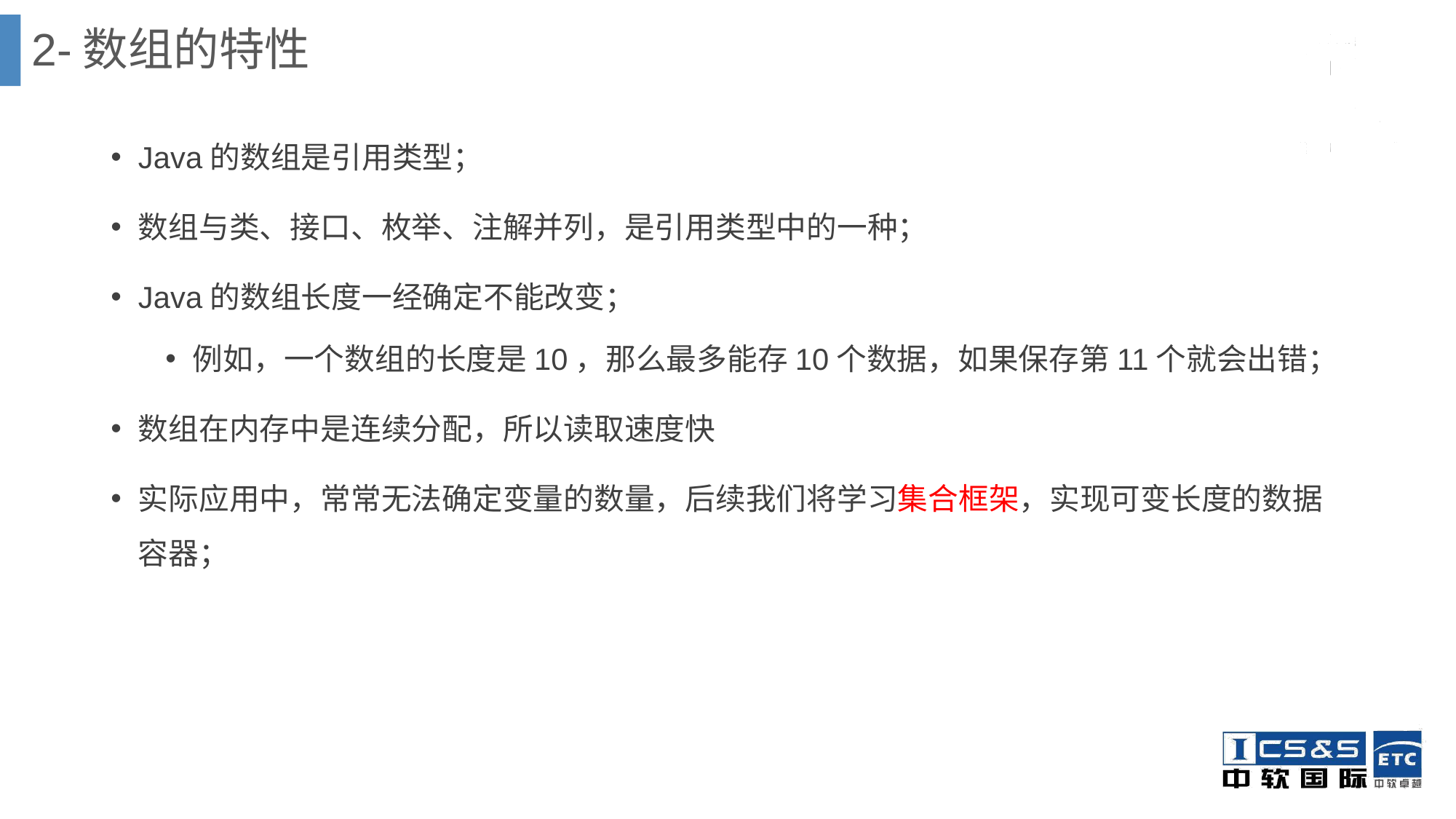

# 2-数组的特性
Java的数组是引用类型；
数组与类、接口、枚举、注解并列，是引用类型中的一种；
Java的数组长度一经确定不能改变；
例如，一个数组的长度是10，那么最多能存10个数据，如果保存第11个就会出错；
数组在内存中是连续分配，所以读取速度快
实际应用中，常常无法确定变量的数量，后续我们将学习集合框架，实现可变长度的数据容器；